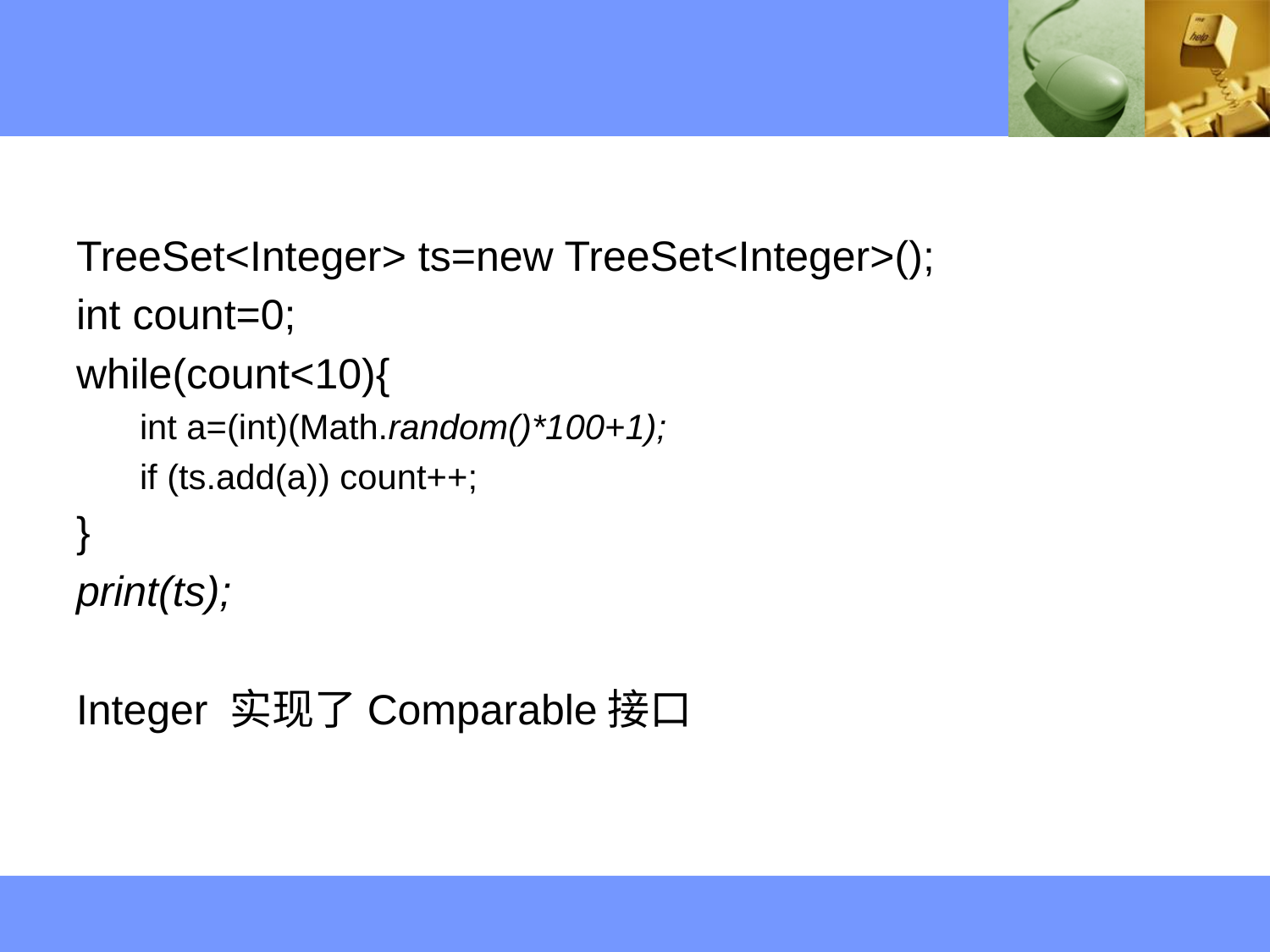

#
TreeSet<Integer> ts=new TreeSet<Integer>();
int count=0;
while(count<10){
int a=(int)(Math.random()*100+1);
if (ts.add(a)) count++;
}
print(ts);

Integer 实现了Comparable接口